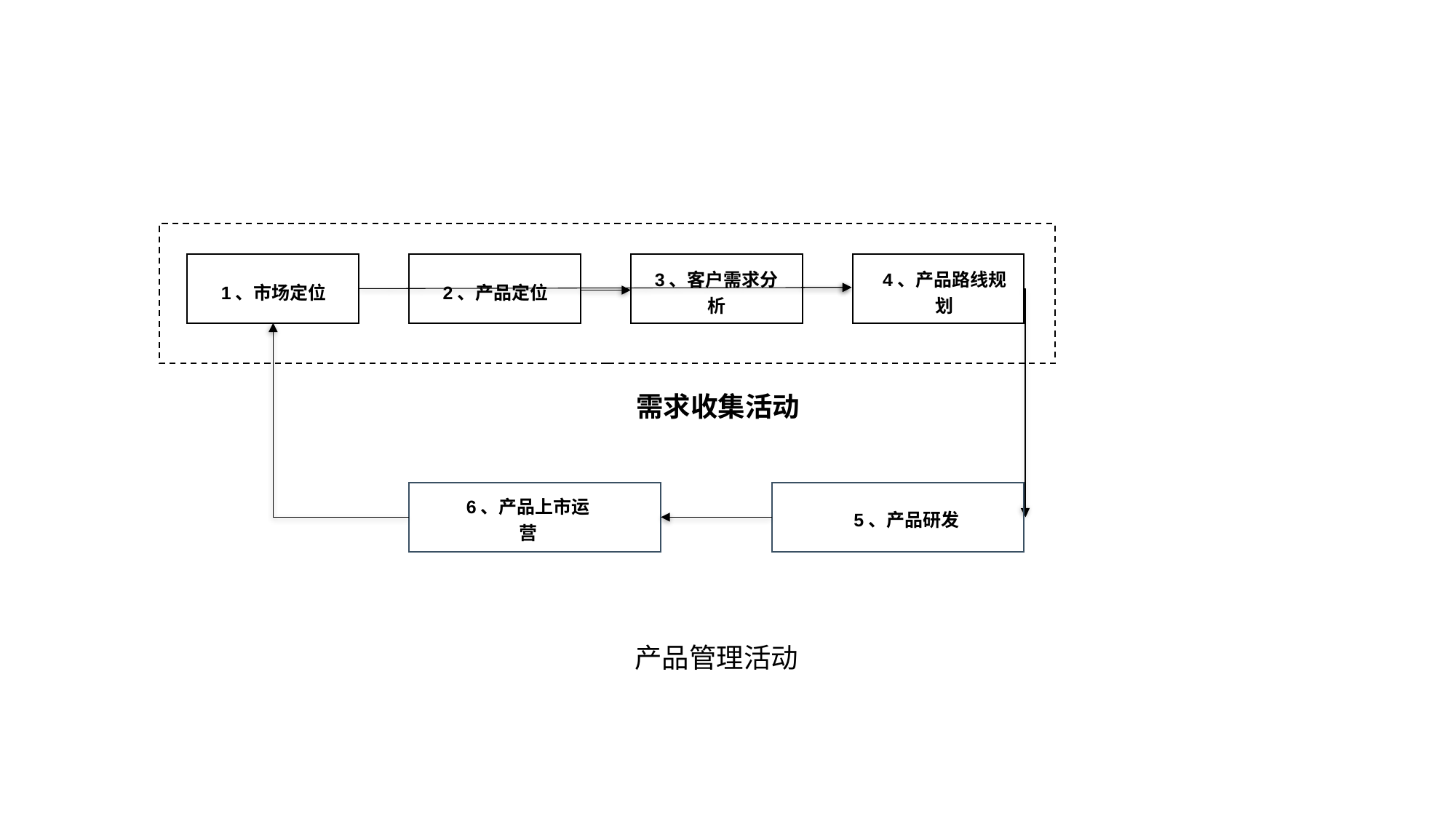

3、客户需求分析
4、产品路线规划
1、市场定位
2、产品定位
需求收集活动

6、产品上市运营
5、产品研发
产品管理活动